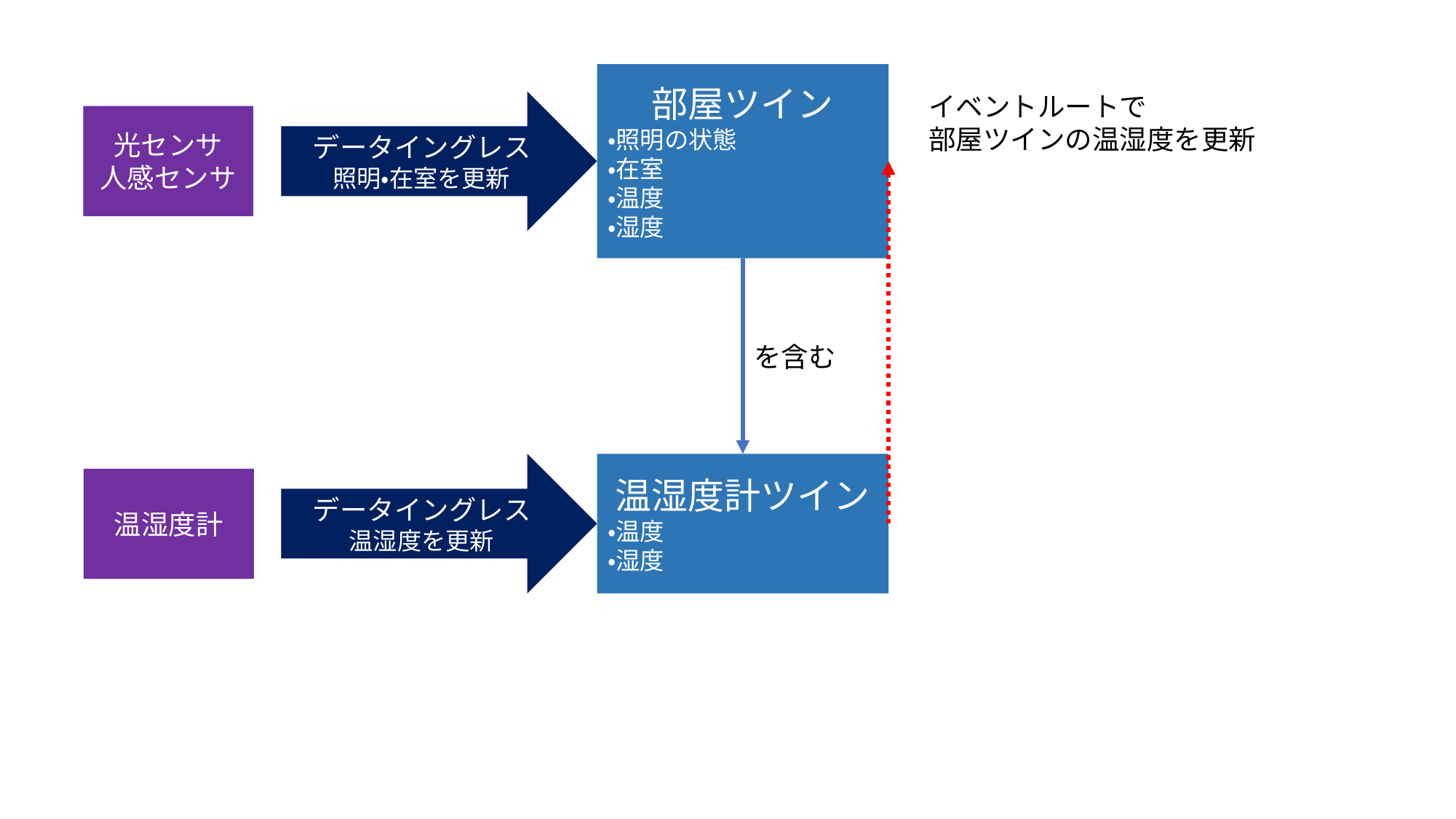

部屋ツイン
・照明の状態
・在室
・温度
・湿度
イベントルートで
部屋ツインの温湿度を更新
データイングレス
照明・在室を更新
光センサ
人感センサ
を含む
データイングレス
温湿度を更新
温湿度計ツイン
・温度
・湿度
温湿度計